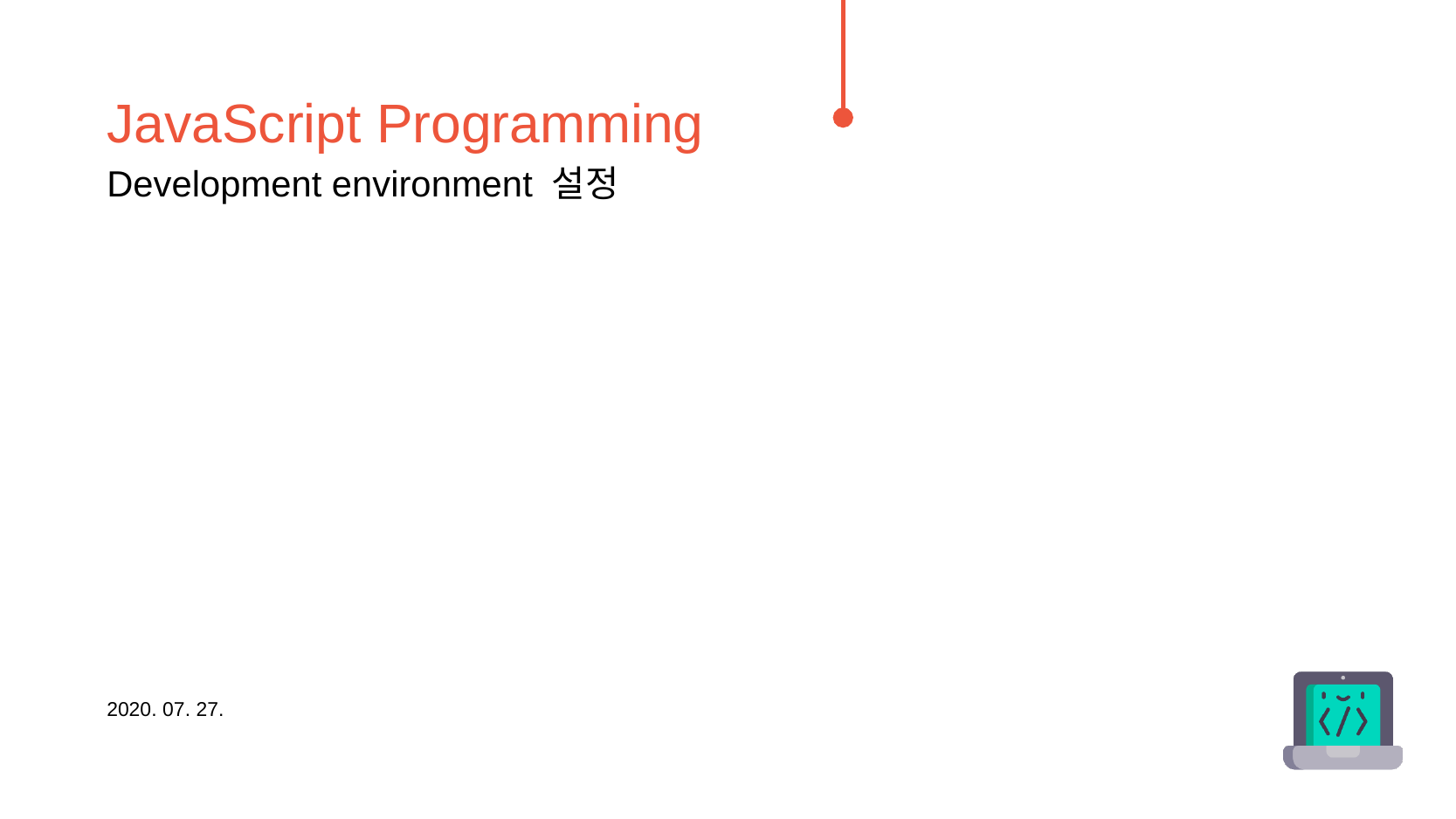

JavaScript Programming
Development environment 설정
2020. 07. 27.